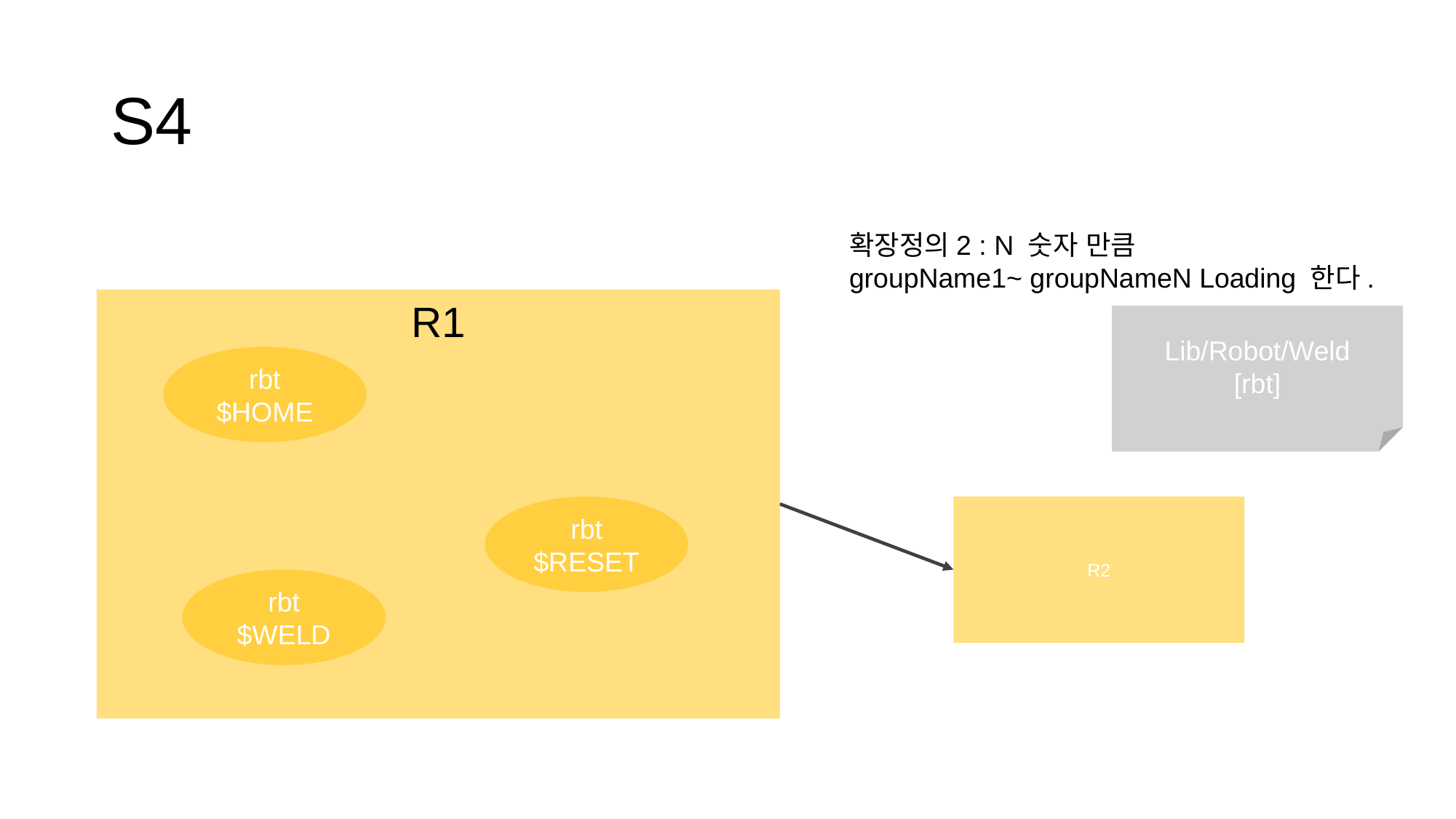

# S4
확장정의2 : N 숫자 만큼
groupName1~ groupNameN Loading 한다.
R1
rbt $HOME
rbt $RESET
rbt $WELD
Lib/Robot/Weld
[rbt]
R2